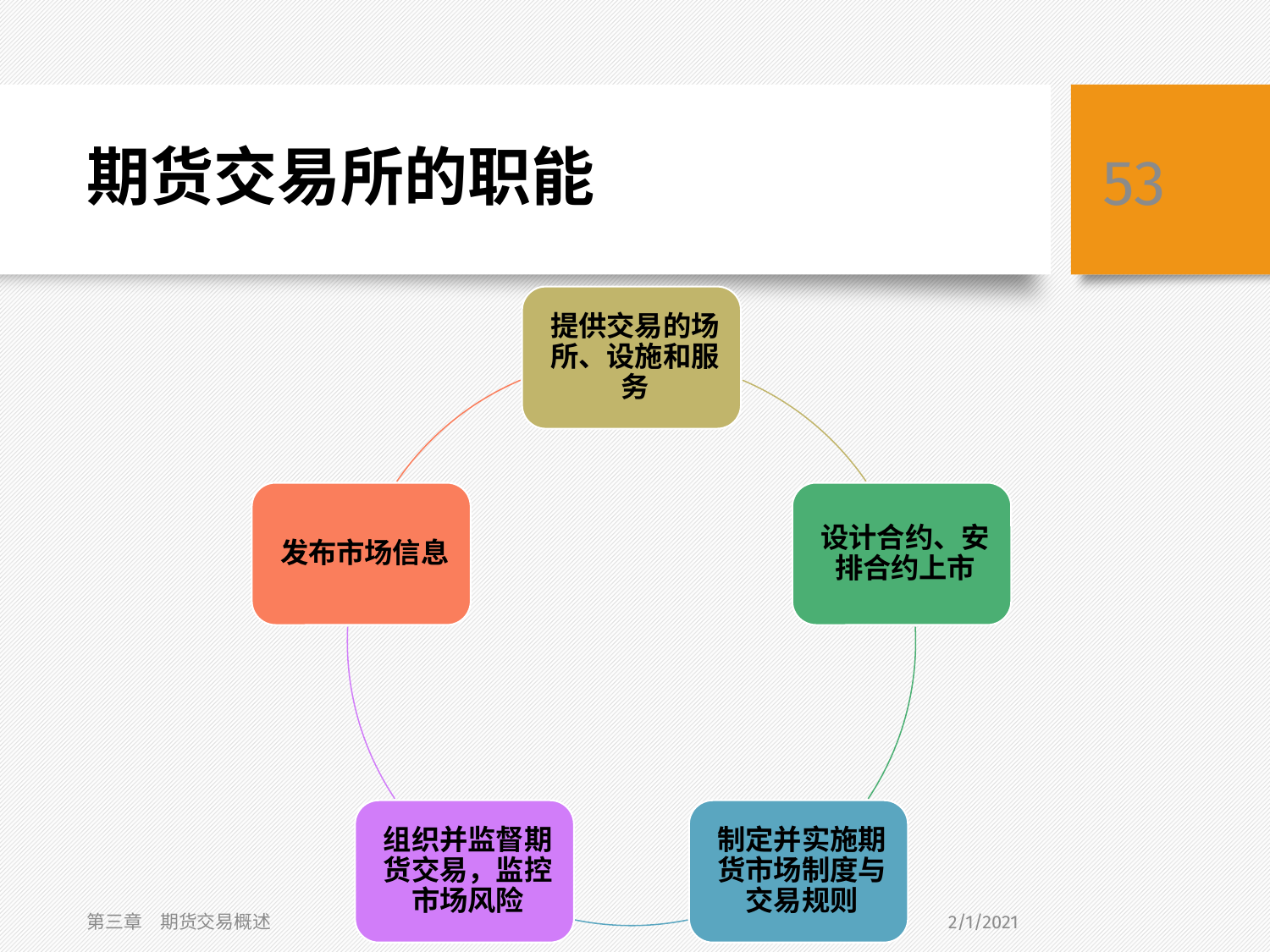

# 期货交易所的职能
53
提供交易的场所、设施和服务
设计合约、安排合约上市
制定并实施期货市场制度与交易规则
组织并监督期货交易，监控市场风险
发布市场信息
2/1/2021
第三章　期货交易概述